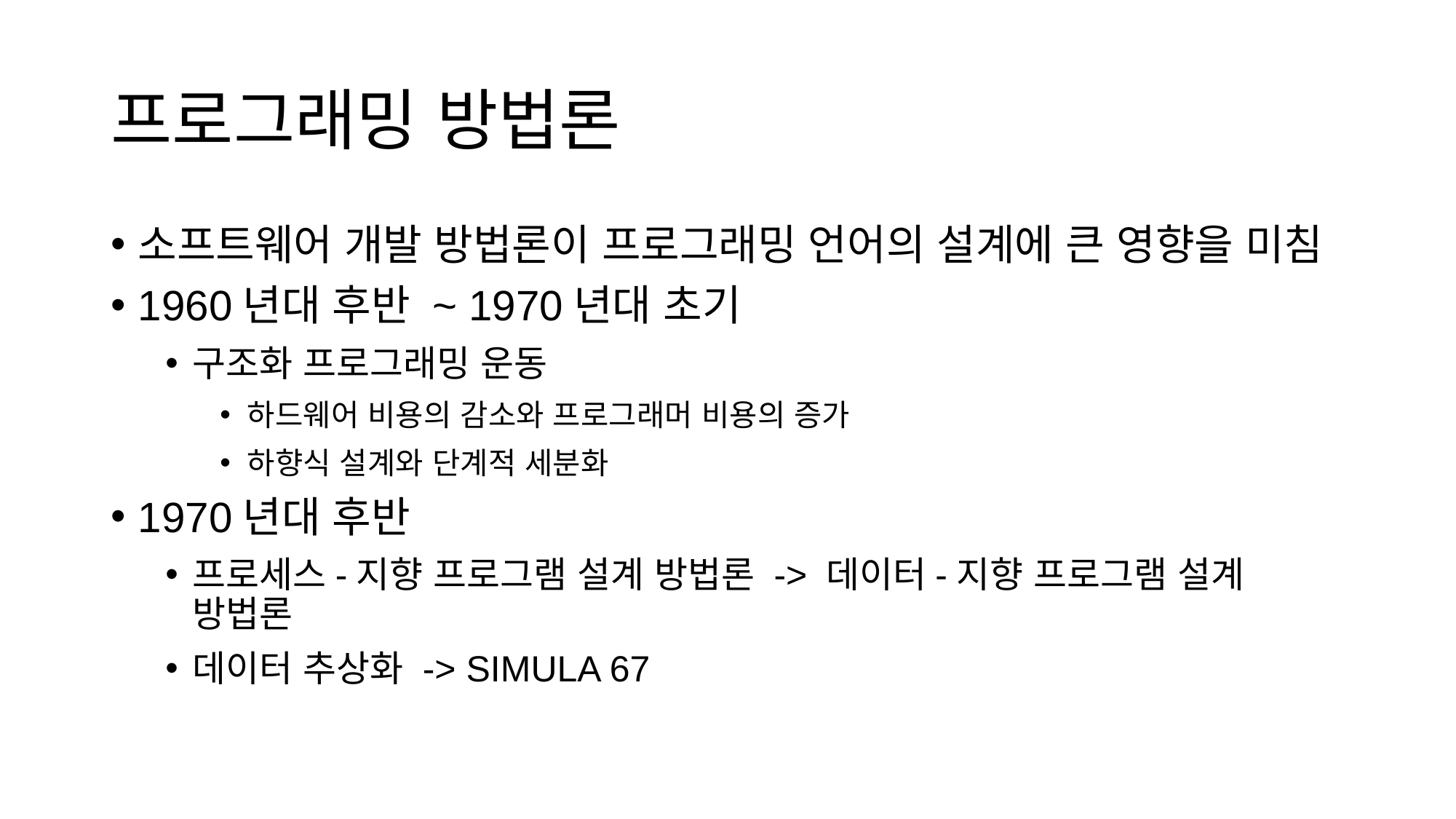

# 프로그래밍 방법론
소프트웨어 개발 방법론이 프로그래밍 언어의 설계에 큰 영향을 미침
1960년대 후반 ~ 1970년대 초기
구조화 프로그래밍 운동
하드웨어 비용의 감소와 프로그래머 비용의 증가
하향식 설계와 단계적 세분화
1970년대 후반
프로세스-지향 프로그램 설계 방법론 -> 데이터-지향 프로그램 설계 방법론
데이터 추상화 -> SIMULA 67